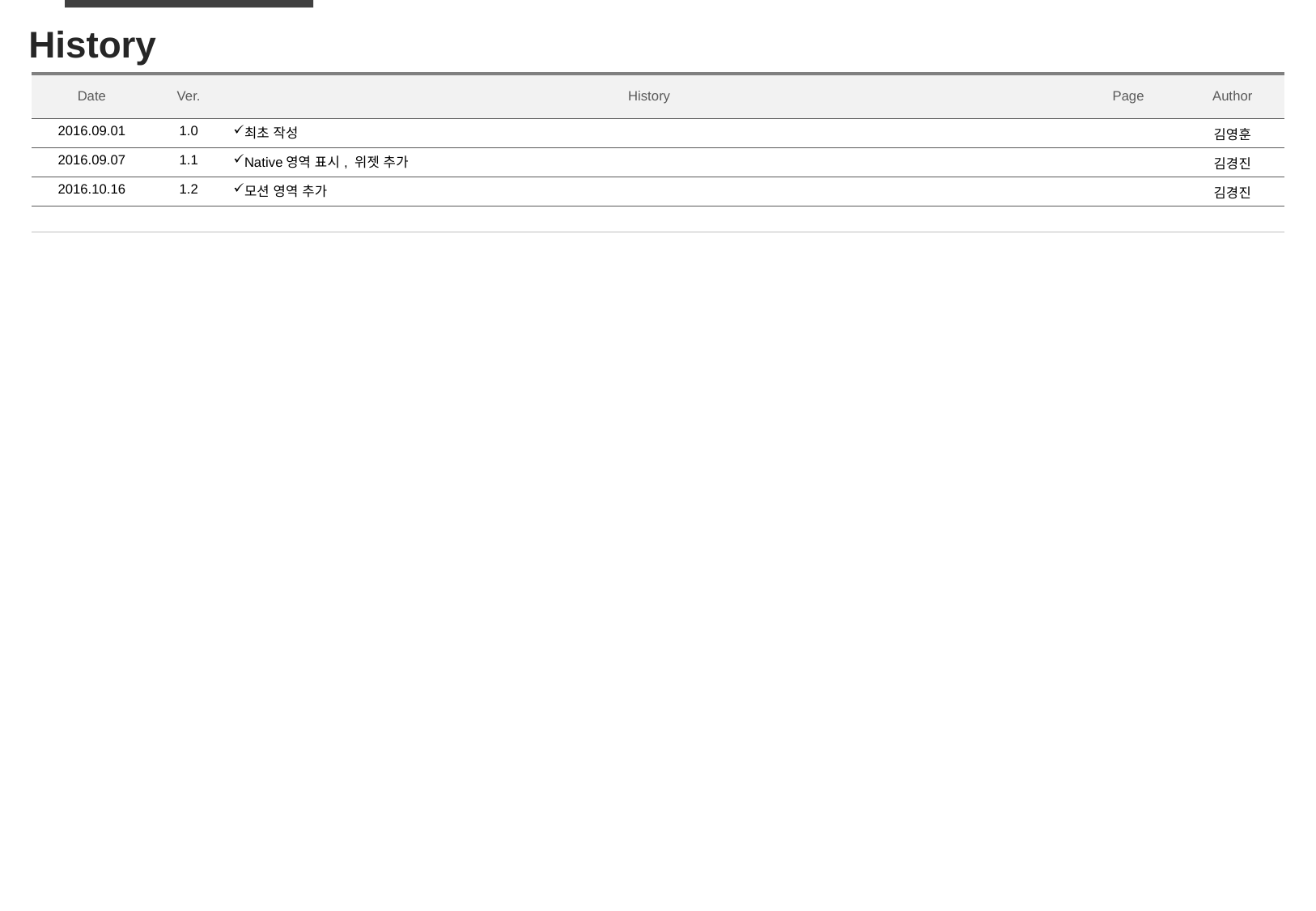

# History
| Date | Ver. | History | Page | Author |
| --- | --- | --- | --- | --- |
| 2016.09.01 | 1.0 | 최초 작성 |  | 김영훈 |
| 2016.09.07 | 1.1 | Native영역 표시, 위젯 추가 |  | 김경진 |
| 2016.10.16 | 1.2 | 모션 영역 추가 |  | 김경진 |
|  |  |  |  |  |